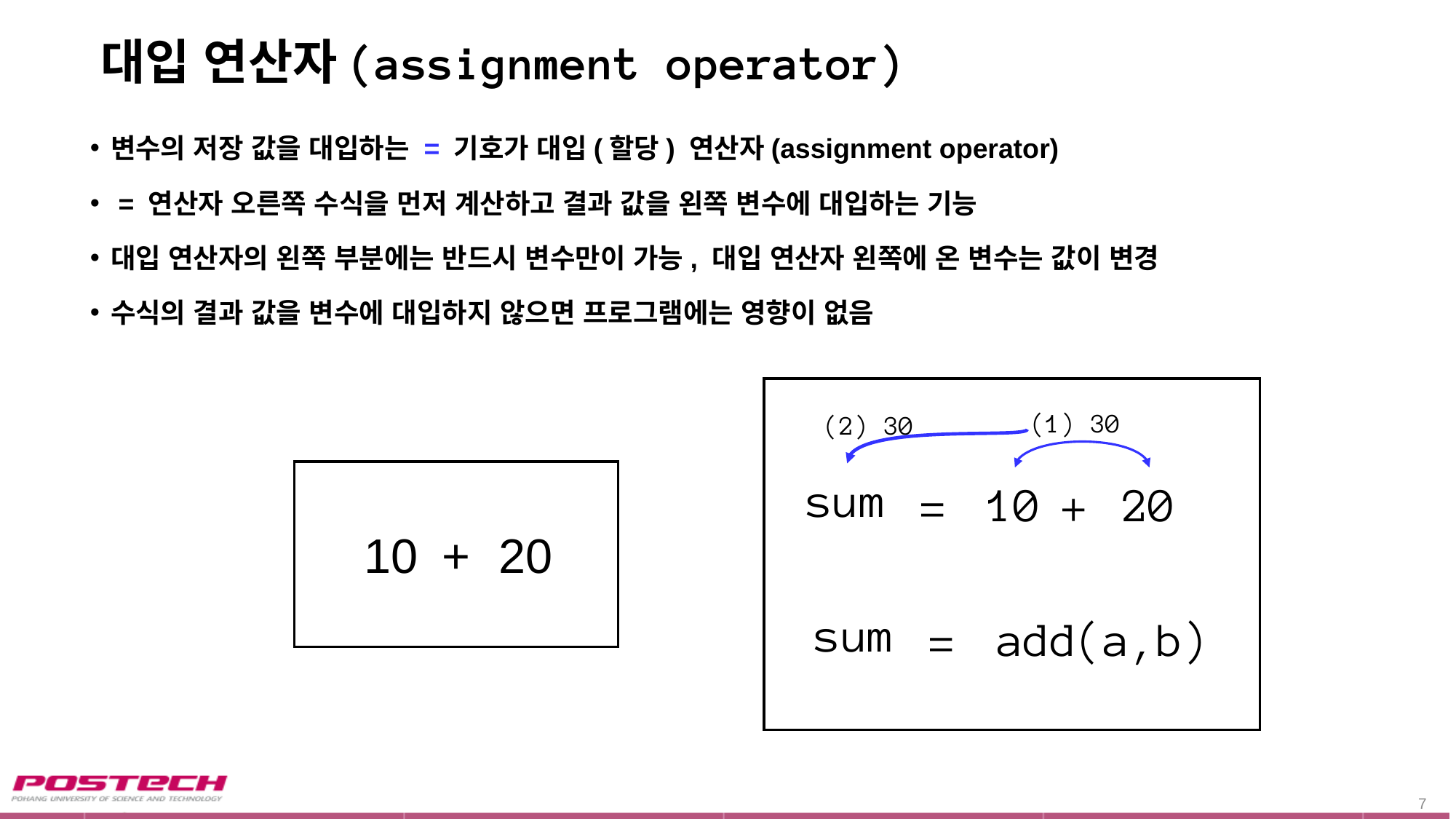

# 대입 연산자(assignment operator)
변수의 저장 값을 대입하는 = 기호가 대입(할당) 연산자(assignment operator)
 = 연산자 오른쪽 수식을 먼저 계산하고 결과 값을 왼쪽 변수에 대입하는 기능
대입 연산자의 왼쪽 부분에는 반드시 변수만이 가능, 대입 연산자 왼쪽에 온 변수는 값이 변경
수식의 결과 값을 변수에 대입하지 않으면 프로그램에는 영향이 없음

(1) 30
(2) 30

sum
=
10
+
20
10
+
20
sum
=
add(a,b)
7